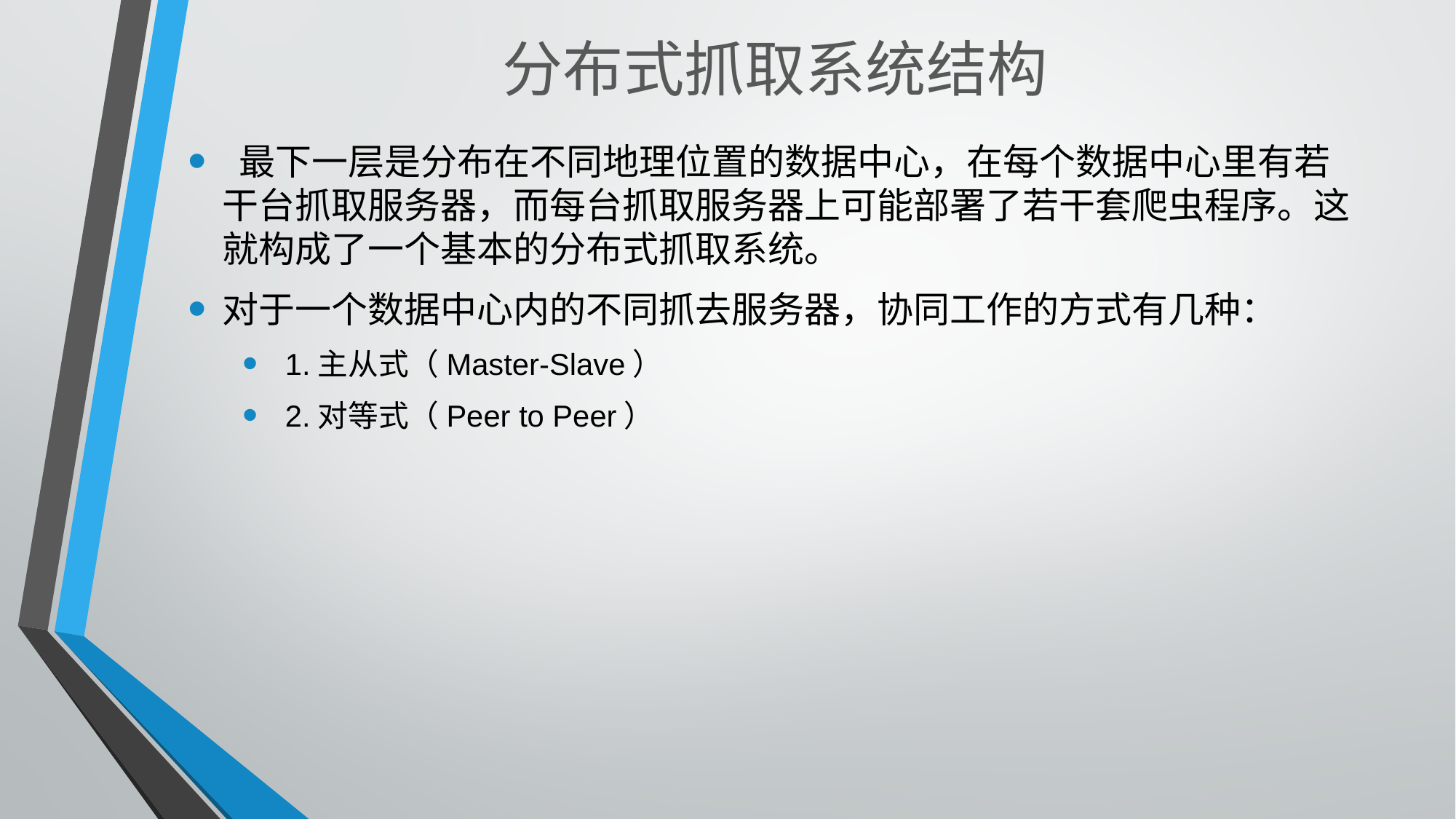

# 分布式抓取系统结构
 最下一层是分布在不同地理位置的数据中心，在每个数据中心里有若干台抓取服务器，而每台抓取服务器上可能部署了若干套爬虫程序。这就构成了一个基本的分布式抓取系统。
对于一个数据中心内的不同抓去服务器，协同工作的方式有几种：
 1.主从式（Master-Slave）
 2.对等式（Peer to Peer）